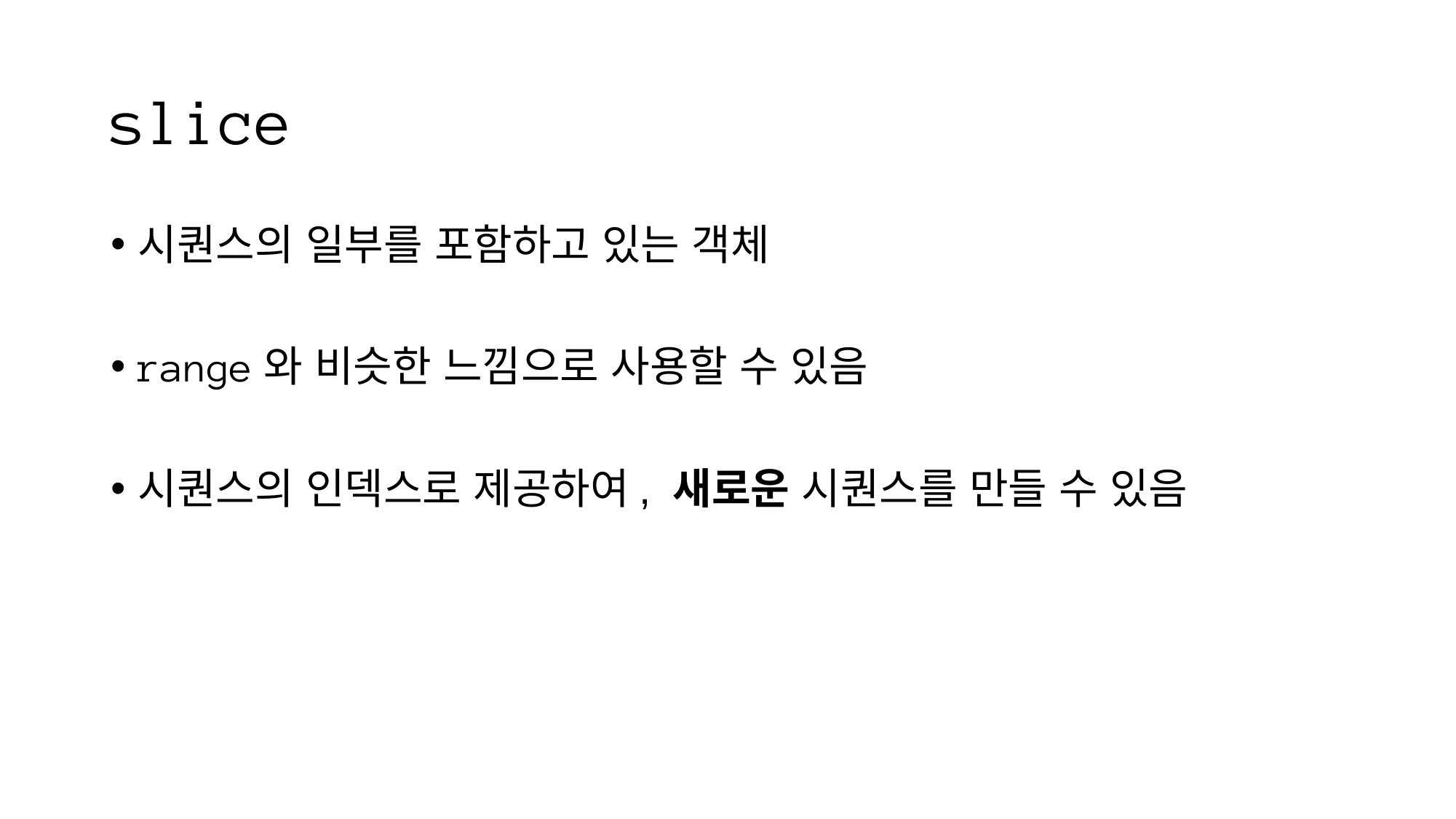

# slice
시퀀스의 일부를 포함하고 있는 객체

range와 비슷한 느낌으로 사용할 수 있음

시퀀스의 인덱스로 제공하여, 새로운 시퀀스를 만들 수 있음